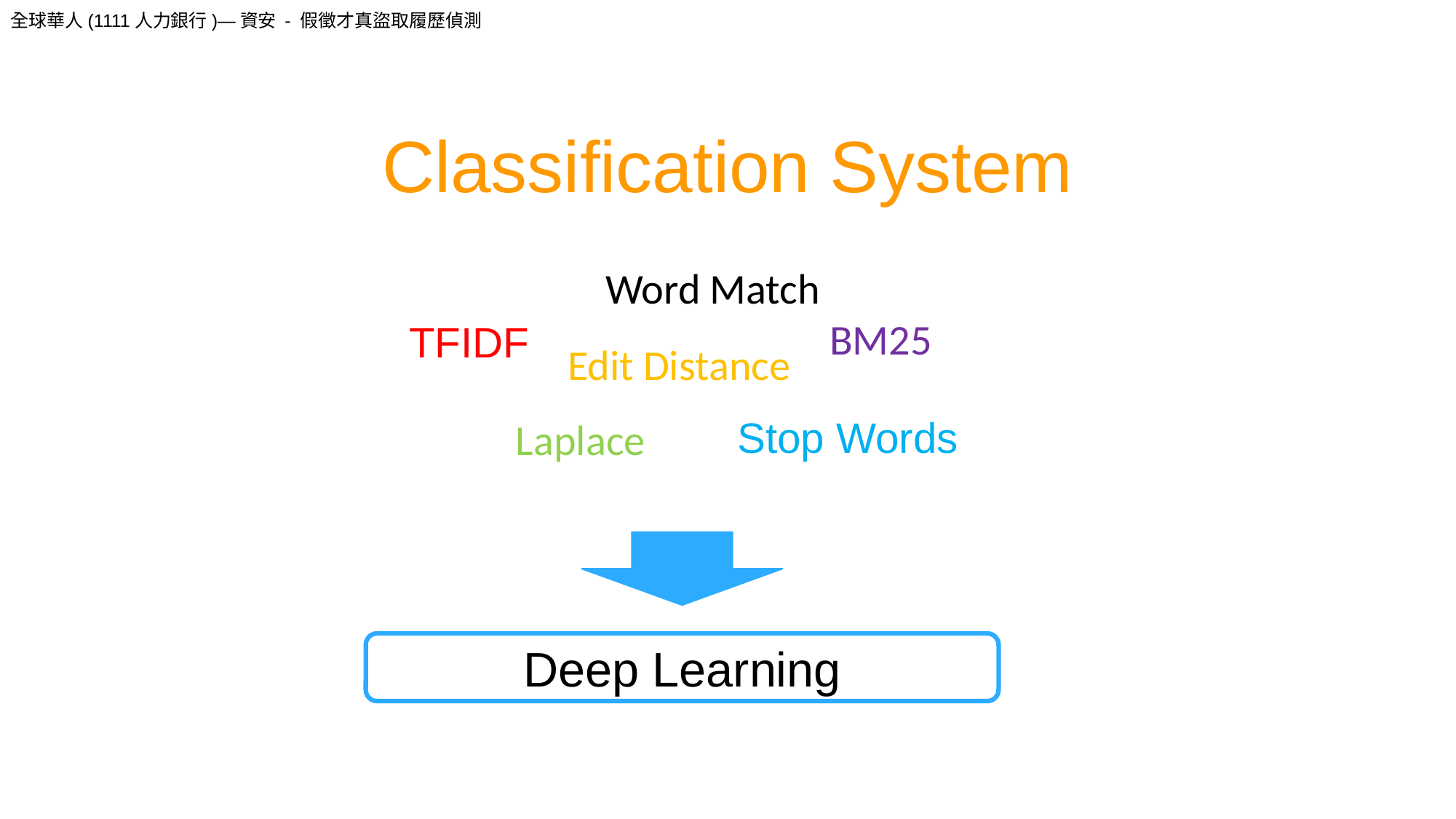

全球華人(1111人力銀行)—資安 - 假徵才真盜取履歷偵測
Classification System
Word Match
BM25
TFIDF
Edit Distance
Stop Words
Laplace

Deep Learning